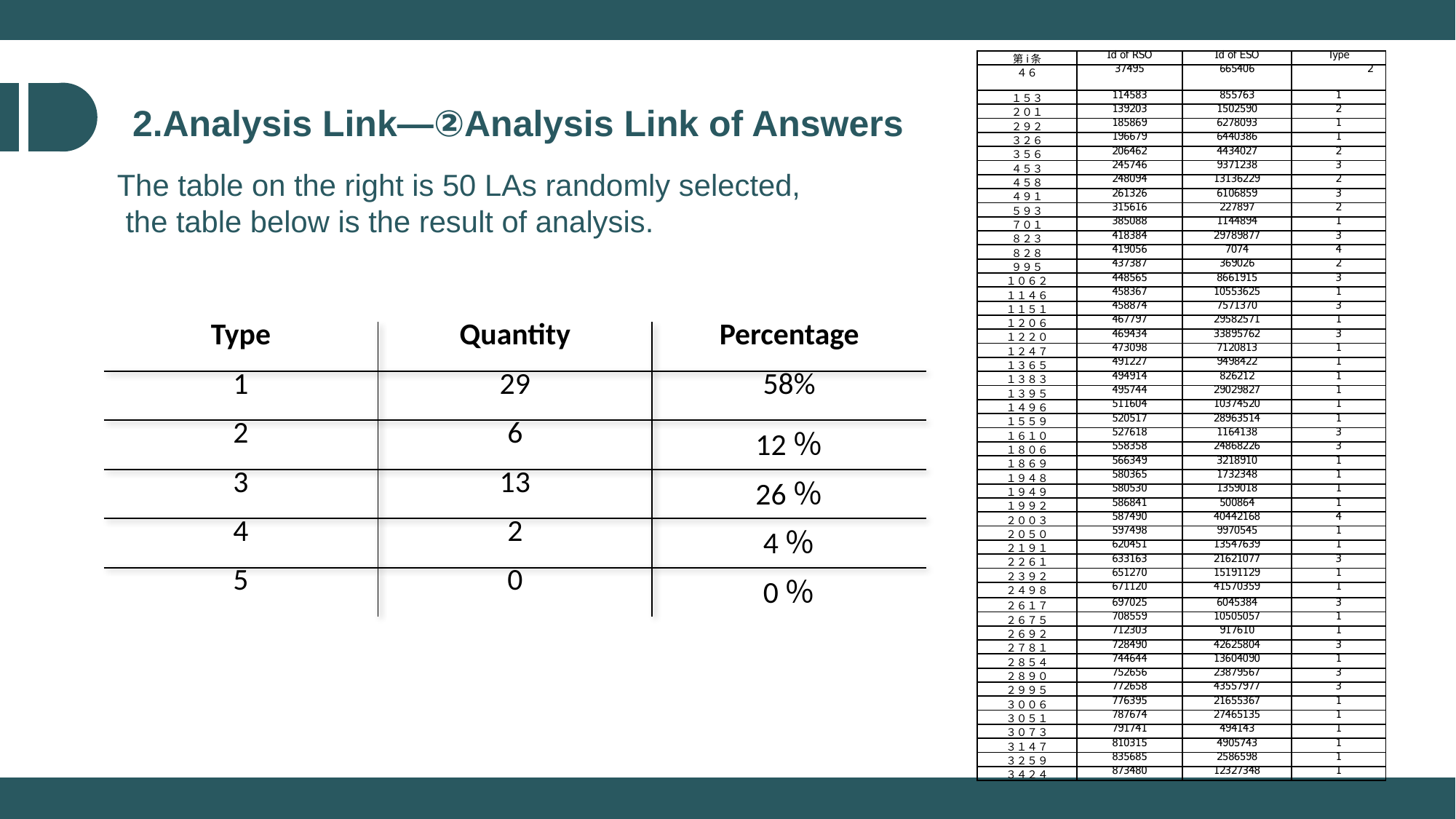

| 第i条 | Id of RSO | Id of ESO | Type |
| --- | --- | --- | --- |
| ４６ | 37495 | 665406 | 2 |
| １５３ | 114583 | 855763 | 1 |
| ２０１ | 139203 | 1502590 | 2 |
| ２９２ | 185869 | 6278093 | 1 |
| ３２６ | 196679 | 6440386 | 1 |
| ３５６ | 206462 | 4434027 | 2 |
| ４５３ | 245746 | 9371238 | 3 |
| ４５８ | 248094 | 13136229 | 2 |
| ４９１ | 261326 | 6106859 | 3 |
| ５９３ | 315616 | 227897 | 2 |
| ７０１ | 385088 | 1144894 | 1 |
| ８２３ | 418384 | 29789877 | 3 |
| ８２８ | 419056 | 7074 | 4 |
| ９９５ | 437387 | 369026 | 2 |
| １０６２ | 448565 | 8661915 | 3 |
| １１４６ | 458367 | 10553625 | 1 |
| １１５１ | 458874 | 7571370 | 3 |
| １２０６ | 467797 | 29582571 | 1 |
| １２２０ | 469434 | 33895762 | 3 |
| １２４７ | 473098 | 7120813 | 1 |
| １３６５ | 491227 | 9498422 | 1 |
| １３８３ | 494914 | 826212 | 1 |
| １３９５ | 495744 | 29029827 | 1 |
| １４９６ | 511604 | 10374520 | 1 |
| １５５９ | 520517 | 28963514 | 1 |
| １６１０ | 527618 | 1164138 | 3 |
| １８０６ | 558358 | 24868226 | 3 |
| １８６９ | 566349 | 3218910 | 1 |
| １９４８ | 580365 | 1732348 | 1 |
| １９４９ | 580530 | 1359018 | 1 |
| １９９２ | 586841 | 500864 | 1 |
| ２００３ | 587490 | 40442168 | 4 |
| ２０５０ | 597498 | 9970545 | 1 |
| ２１９１ | 620451 | 13547639 | 1 |
| ２２６１ | 633163 | 21621077 | 3 |
| ２３９２ | 651270 | 15191129 | 1 |
| ２４９８ | 671120 | 41570359 | 1 |
| ２６１７ | 697025 | 6045384 | 3 |
| ２６７５ | 708559 | 10505057 | 1 |
| ２６９２ | 712303 | 917610 | 1 |
| ２７８１ | 728490 | 42625804 | 3 |
| ２８５４ | 744644 | 13604090 | 1 |
| ２８９０ | 752656 | 23879567 | 3 |
| ２９９５ | 772658 | 43557977 | 3 |
| ３００６ | 776395 | 21655367 | 1 |
| ３０５１ | 787674 | 27465135 | 1 |
| ３０７３ | 791741 | 494143 | 1 |
| ３１４７ | 810315 | 4905743 | 1 |
| ３２５９ | 835685 | 2586598 | 1 |
| ３４２４ | 873480 | 12327348 | 1 |

2.Analysis Link—②Analysis Link of Answers
The table on the right is 50 LAs randomly selected,
 the table below is the result of analysis.
| Type | Quantity | Percentage |
| --- | --- | --- |
| 1 | 29 | 58% |
| 2 | 6 | 12％ |
| 3 | 13 | 26％ |
| 4 | 2 | 4％ |
| 5 | 0 | 0％ |